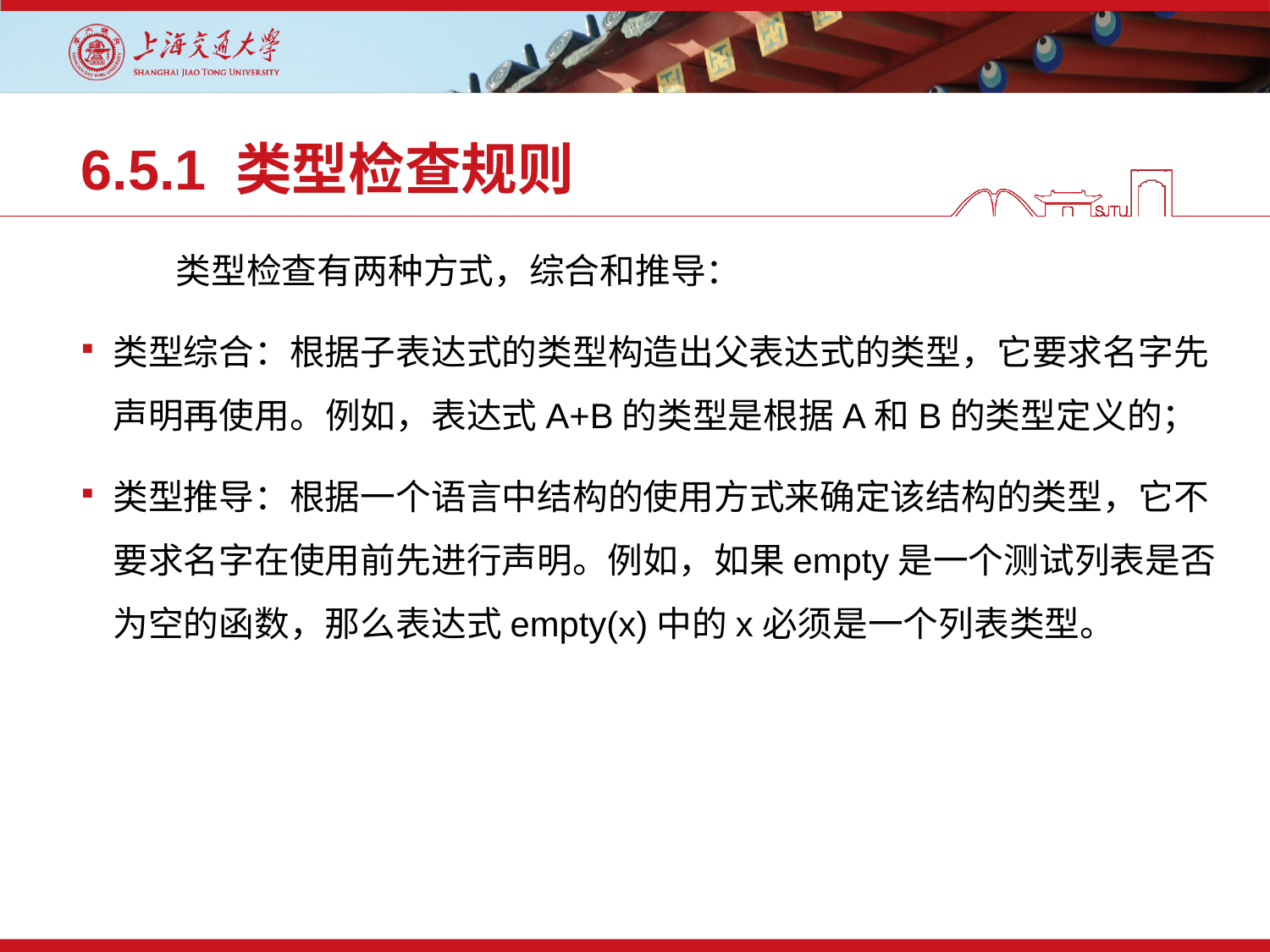

# 6.5.1 类型检查规则
           类型检查有两种方式，综合和推导：
类型综合：根据子表达式的类型构造出父表达式的类型，它要求名字先声明再使用。例如，表达式A+B的类型是根据A和B的类型定义的；
类型推导：根据一个语言中结构的使用方式来确定该结构的类型，它不要求名字在使用前先进行声明。例如，如果empty是一个测试列表是否为空的函数，那么表达式empty(x)中的x必须是一个列表类型。